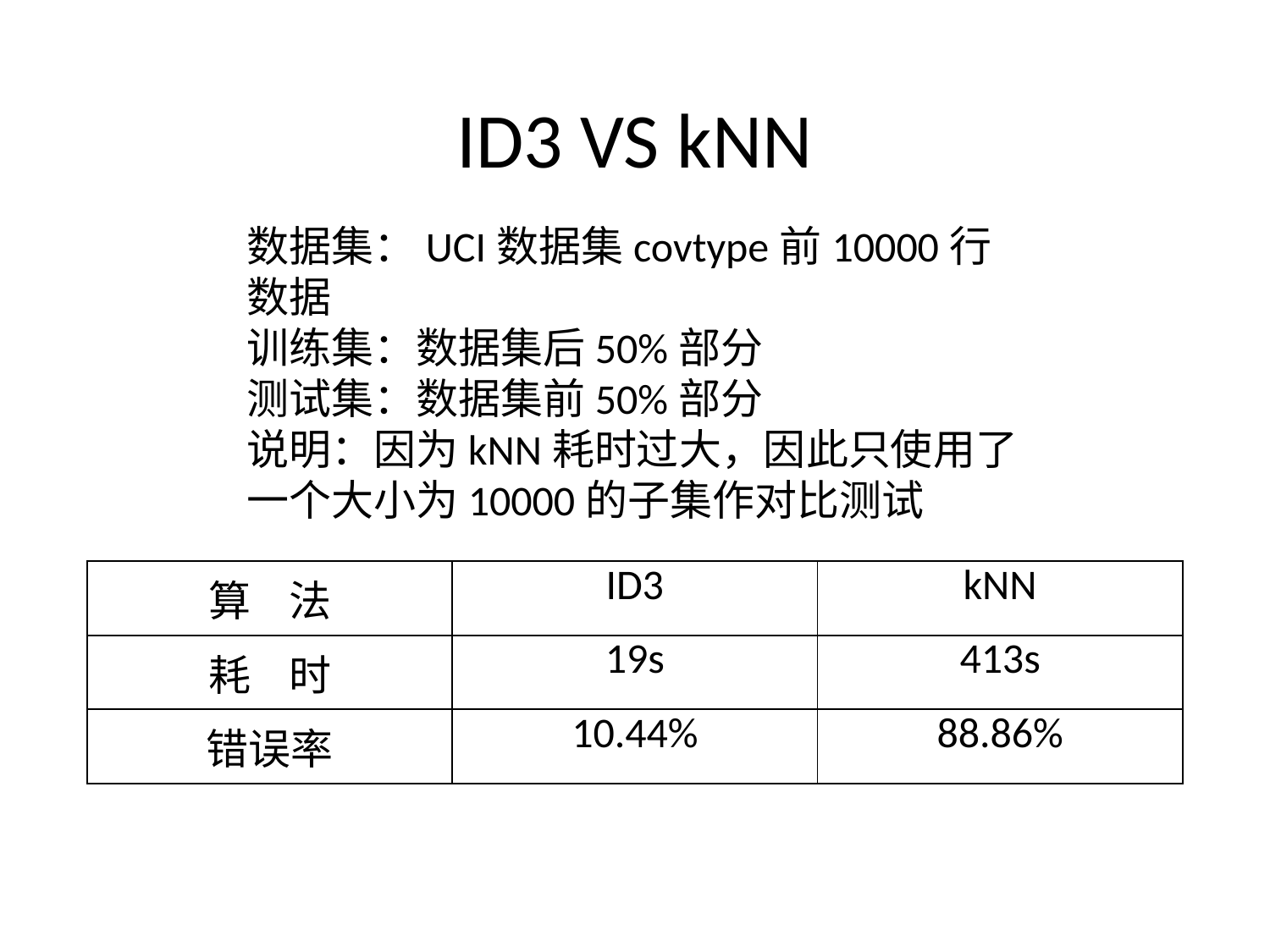

# ID3 VS kNN
数据集：UCI数据集covtype前10000行数据
训练集：数据集后50%部分
测试集：数据集前50%部分
说明：因为kNN耗时过大，因此只使用了一个大小为10000的子集作对比测试
| 算 法 | ID3 | kNN |
| --- | --- | --- |
| 耗 时 | 19s | 413s |
| 错误率 | 10.44% | 88.86% |